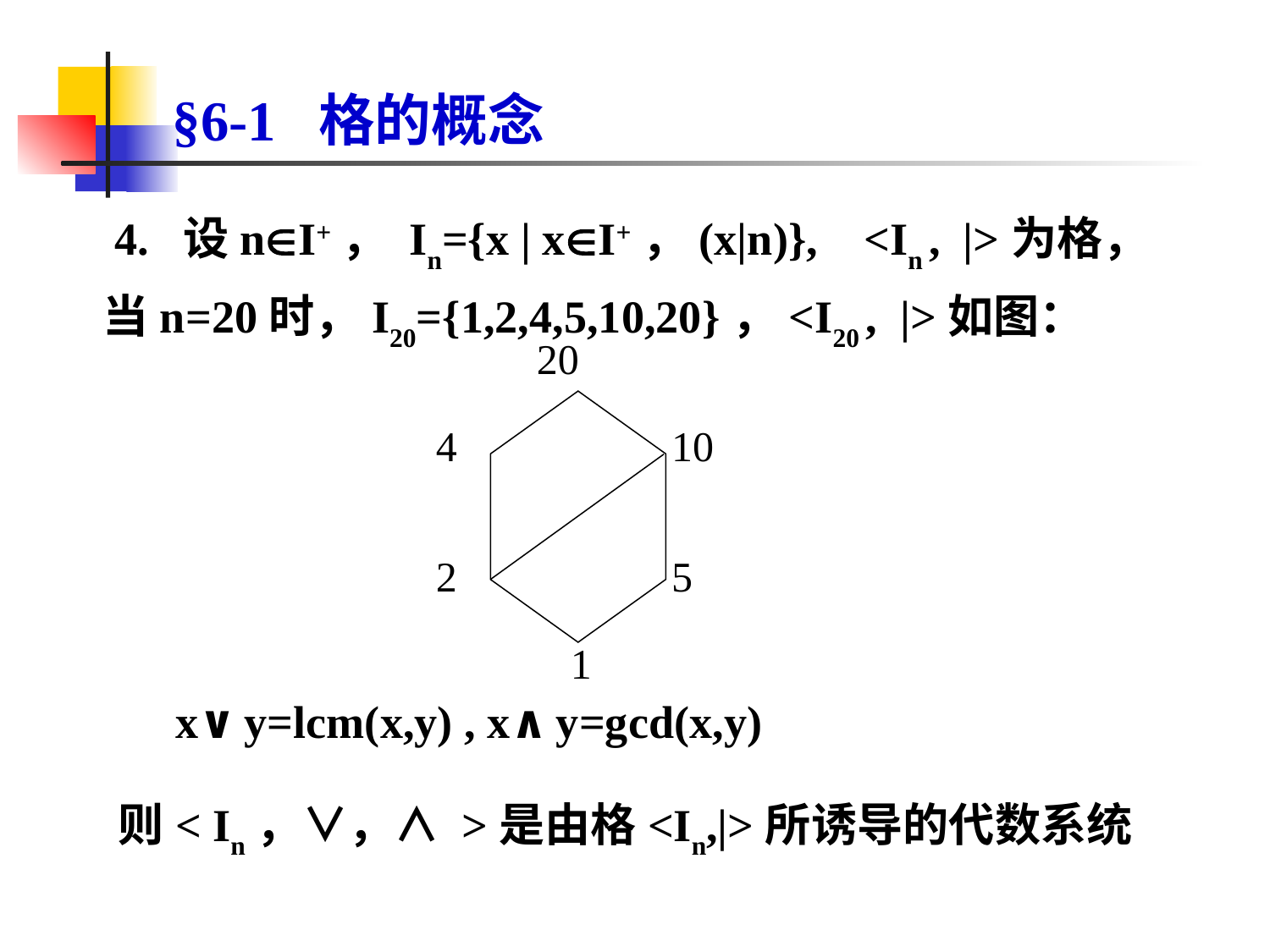

# §6-1  格的概念
 4.  设n∈I+， In={x | x∈I+，(x|n)},    <In ,  |>为格，
当n=20时，I20={1,2,4,5,10,20}，<I20 ,  |>如图：
20

4
10
2
5
1
     x∨y=lcm(x,y) , x∧y=gcd(x,y)
则< In，∨，∧ >是由格<In,|>所诱导的代数系统
12